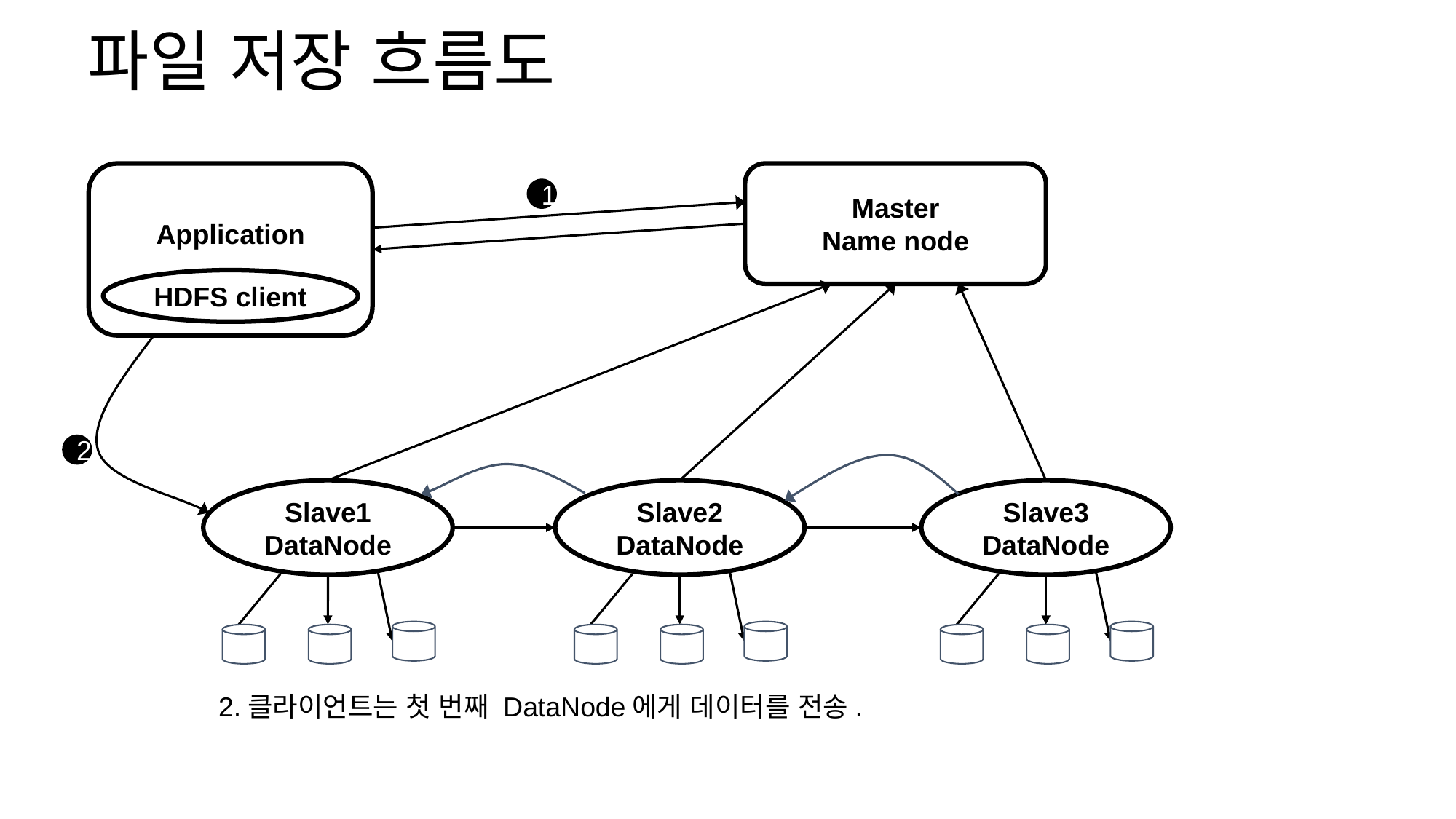

# 파일 저장 흐름도
Application

Master
Name node
1
HDFS client

2

Slave1
DataNode
Slave2
DataNode
Slave3
DataNode

2.클라이언트는 첫 번째 DataNode에게 데이터를 전송.